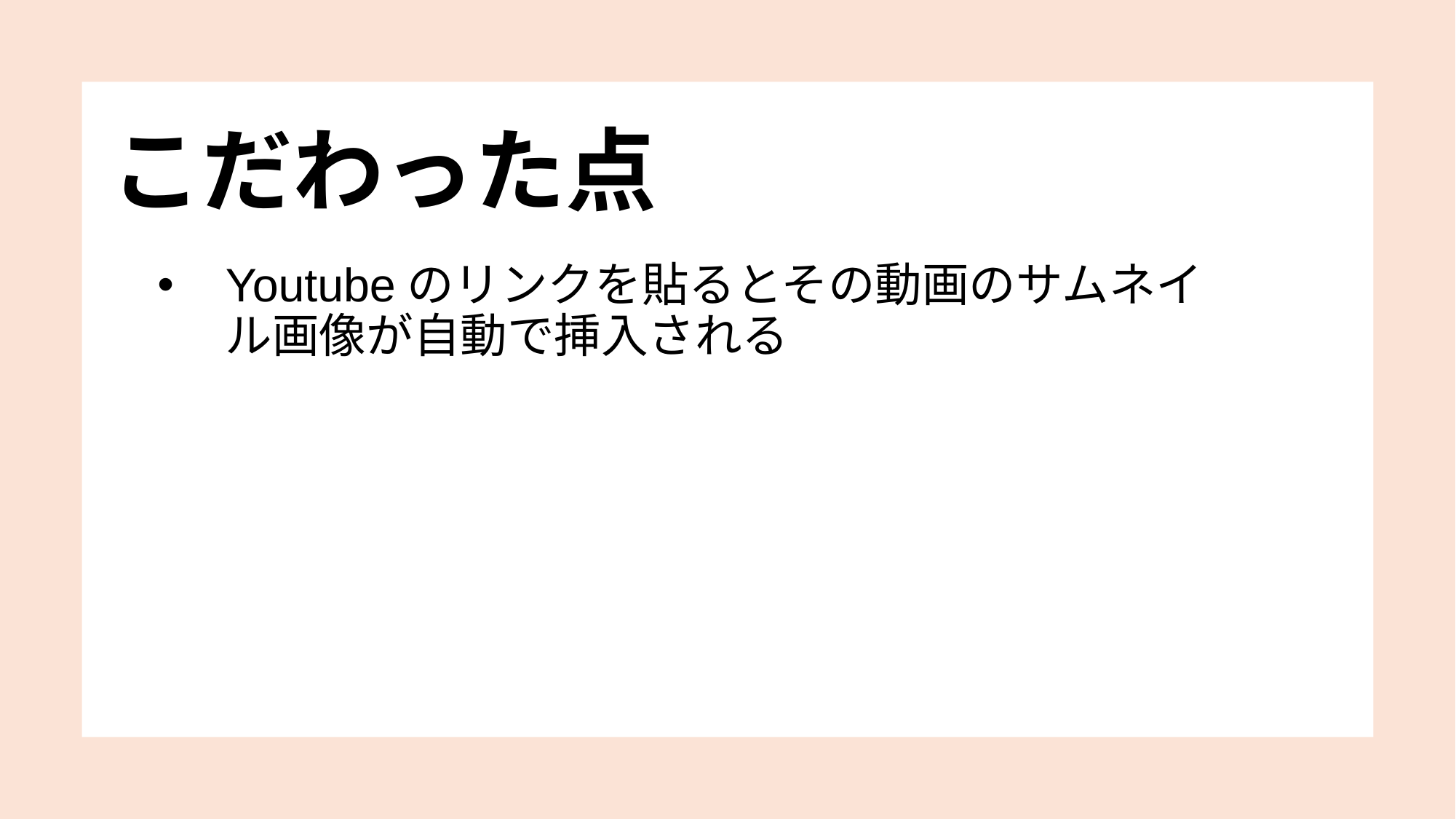

こだわった点

Youtubeのリンクを貼るとその動画のサムネイル画像が自動で挿入される